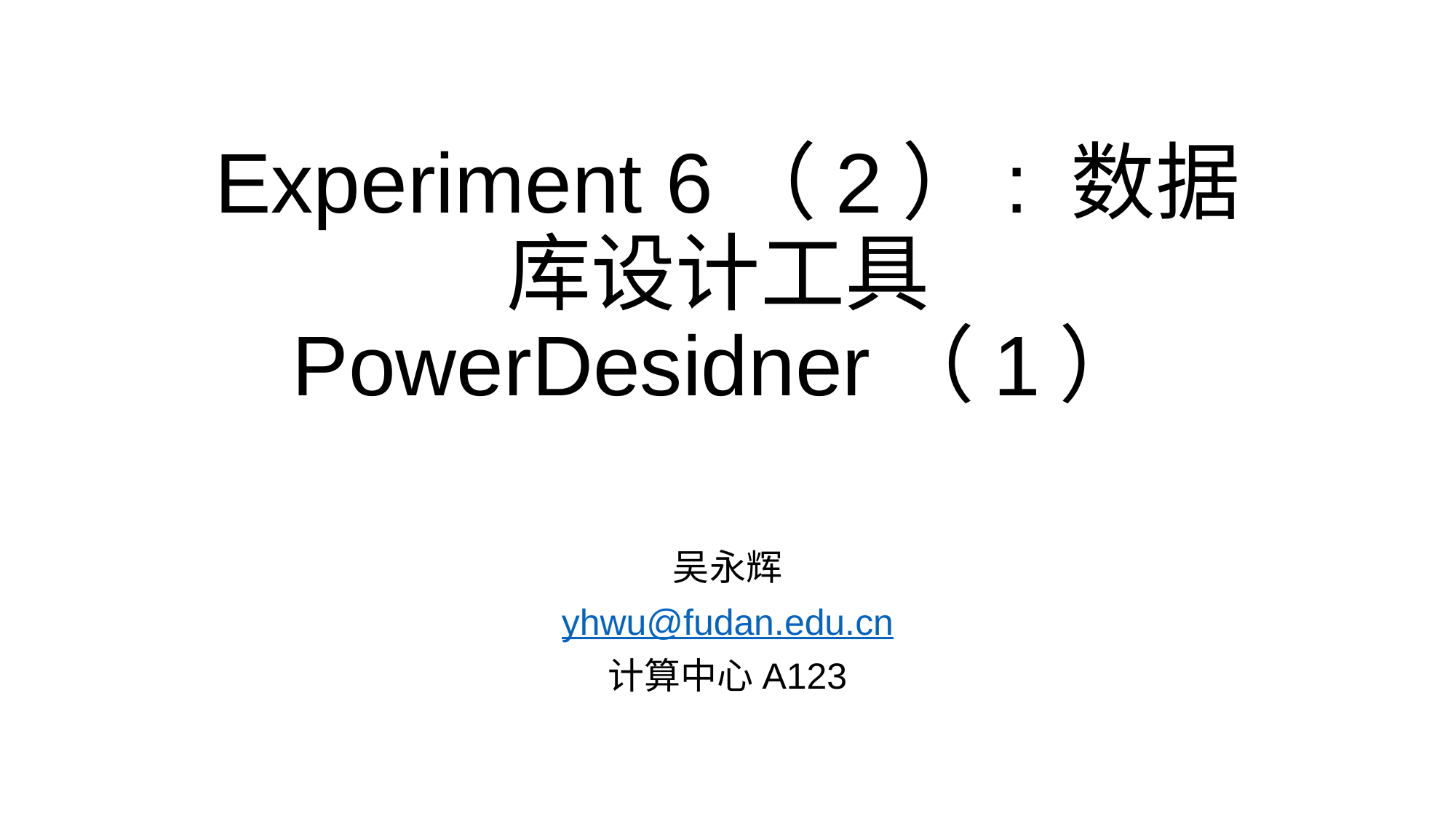

# Experiment 6（2）: 数据库设计工具PowerDesidner（1）

吴永辉
yhwu@fudan.edu.cn
计算中心A123